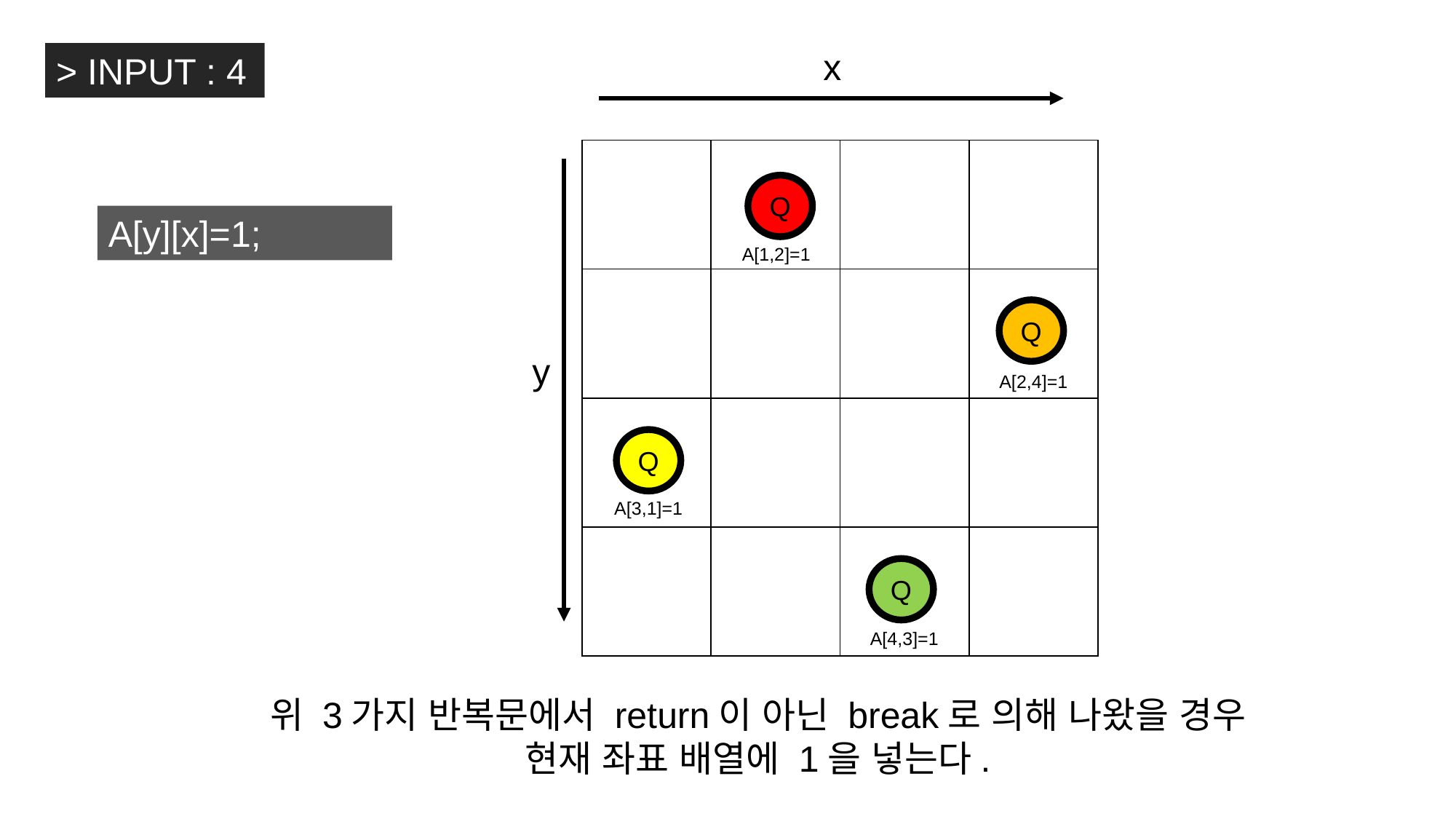

x
> INPUT : 4
|  |  |  |  |
| --- | --- | --- | --- |
|  |  |  |  |
|  |  |  |  |
|  |  |  |  |
Q
A[y][x]=1;
A[1,2]=1
Q
y
A[2,4]=1
Q
A[3,1]=1
Q
A[4,3]=1
위 3가지 반복문에서 return이 아닌 break로 의해 나왔을 경우
현재 좌표 배열에 1을 넣는다.